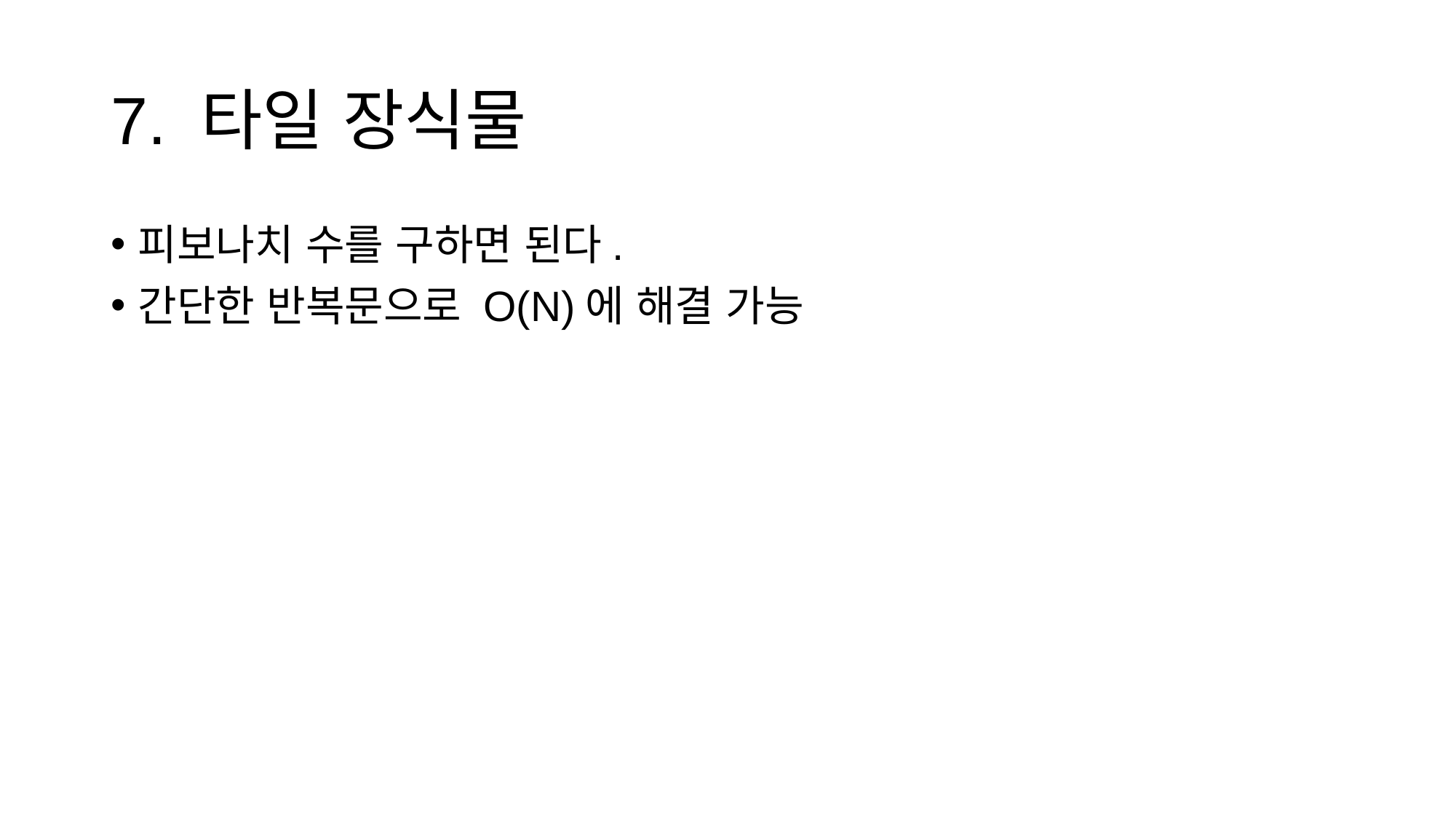

# 7. 타일 장식물
피보나치 수를 구하면 된다.
간단한 반복문으로 O(N)에 해결 가능